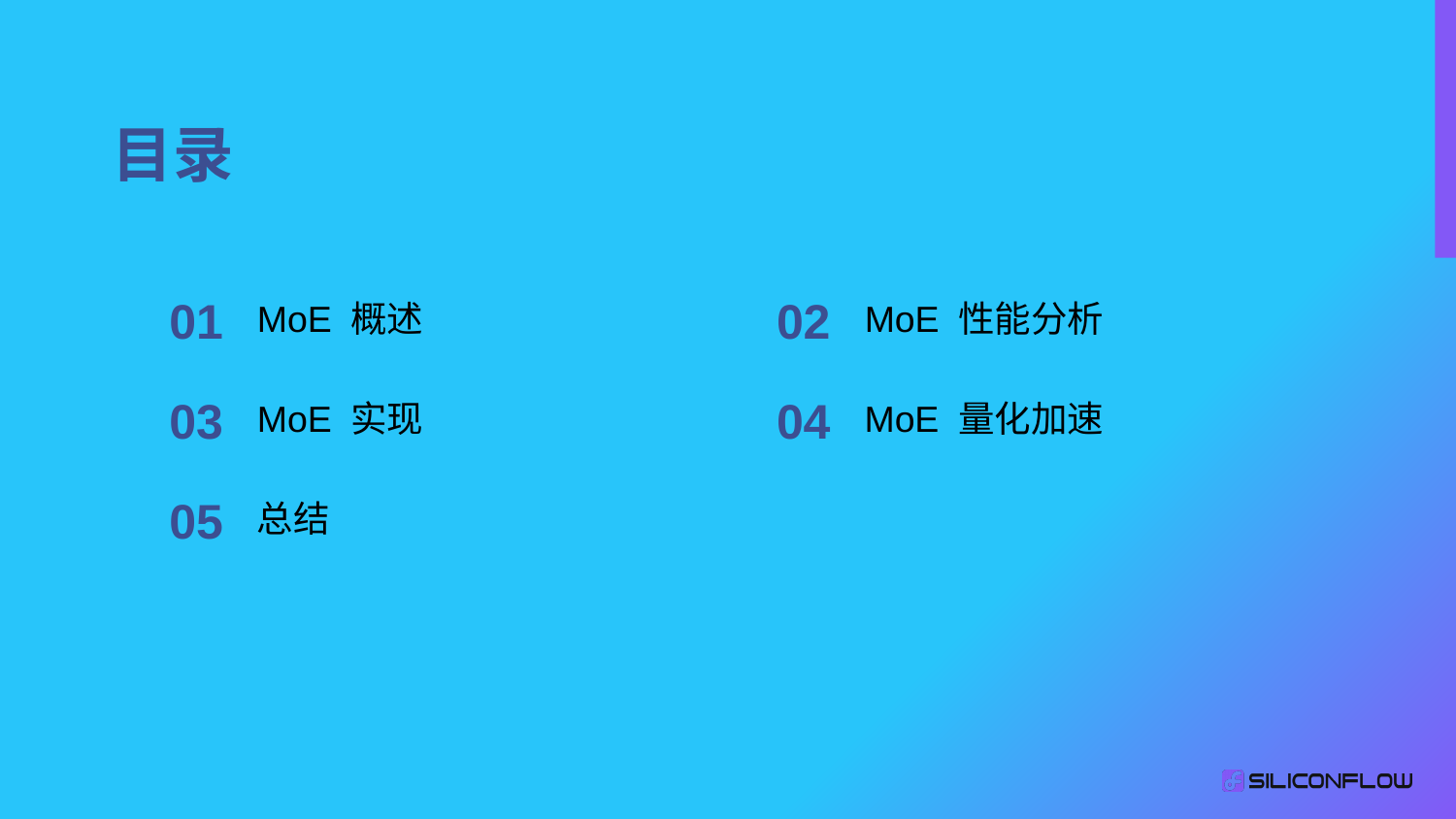

目录
01
02
MoE 概述
MoE 性能分析
03
04
MoE 实现
MoE 量化加速
05
总结